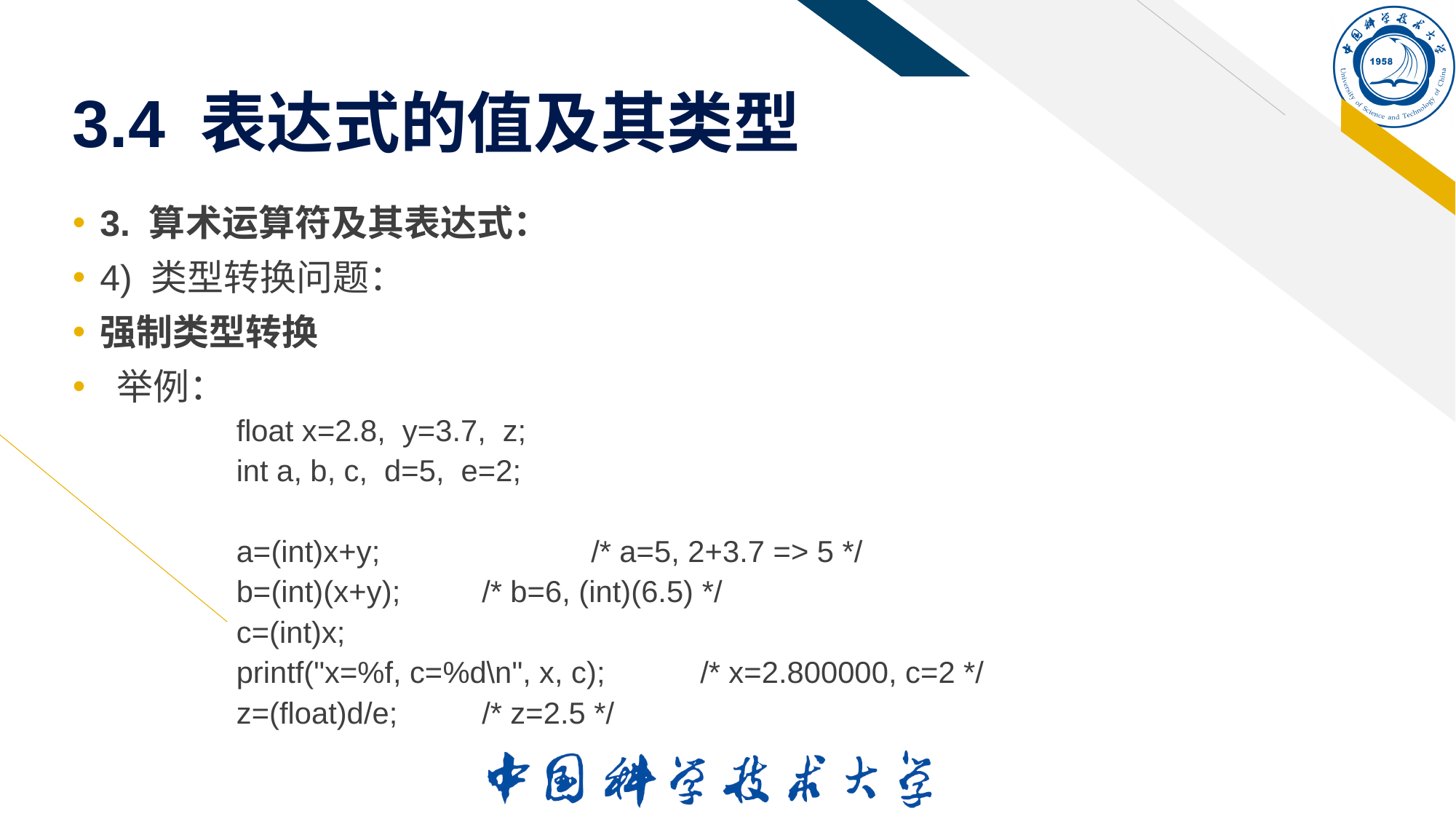

# 3.4 表达式的值及其类型
3. 算术运算符及其表达式：
4) 类型转换问题：
强制类型转换
 举例：
float x=2.8,  y=3.7,  z;
int a, b, c,  d=5,  e=2;

a=(int)x+y;		/* a=5, 2+3.7 => 5 */
b=(int)(x+y);	/* b=6, (int)(6.5) */
c=(int)x;
printf("x=%f, c=%d\n", x, c);	/* x=2.800000, c=2 */
z=(float)d/e;	/* z=2.5 */